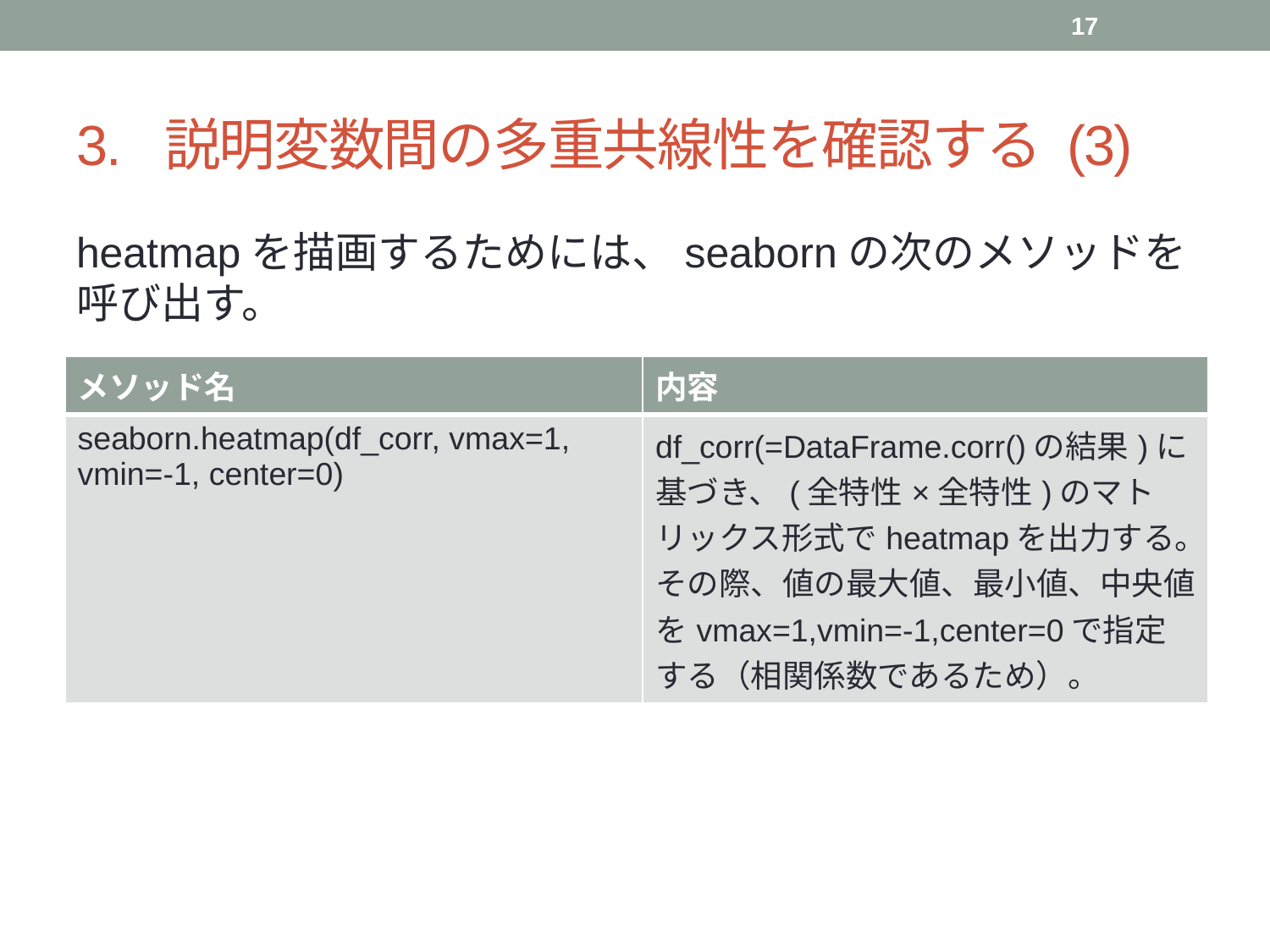

17
# 3.  説明変数間の多重共線性を確認する (3)
heatmapを描画するためには、seabornの次のメソッドを呼び出す。

| メソッド名 | 内容 |
| --- | --- |
| seaborn.heatmap(df\_corr, vmax=1, vmin=-1, center=0) | df\_corr(=DataFrame.corr()の結果)に基づき、(全特性×全特性)のマトリックス形式でheatmapを出力する。その際、値の最大値、最小値、中央値をvmax=1,vmin=-1,center=0で指定する（相関係数であるため）。 |